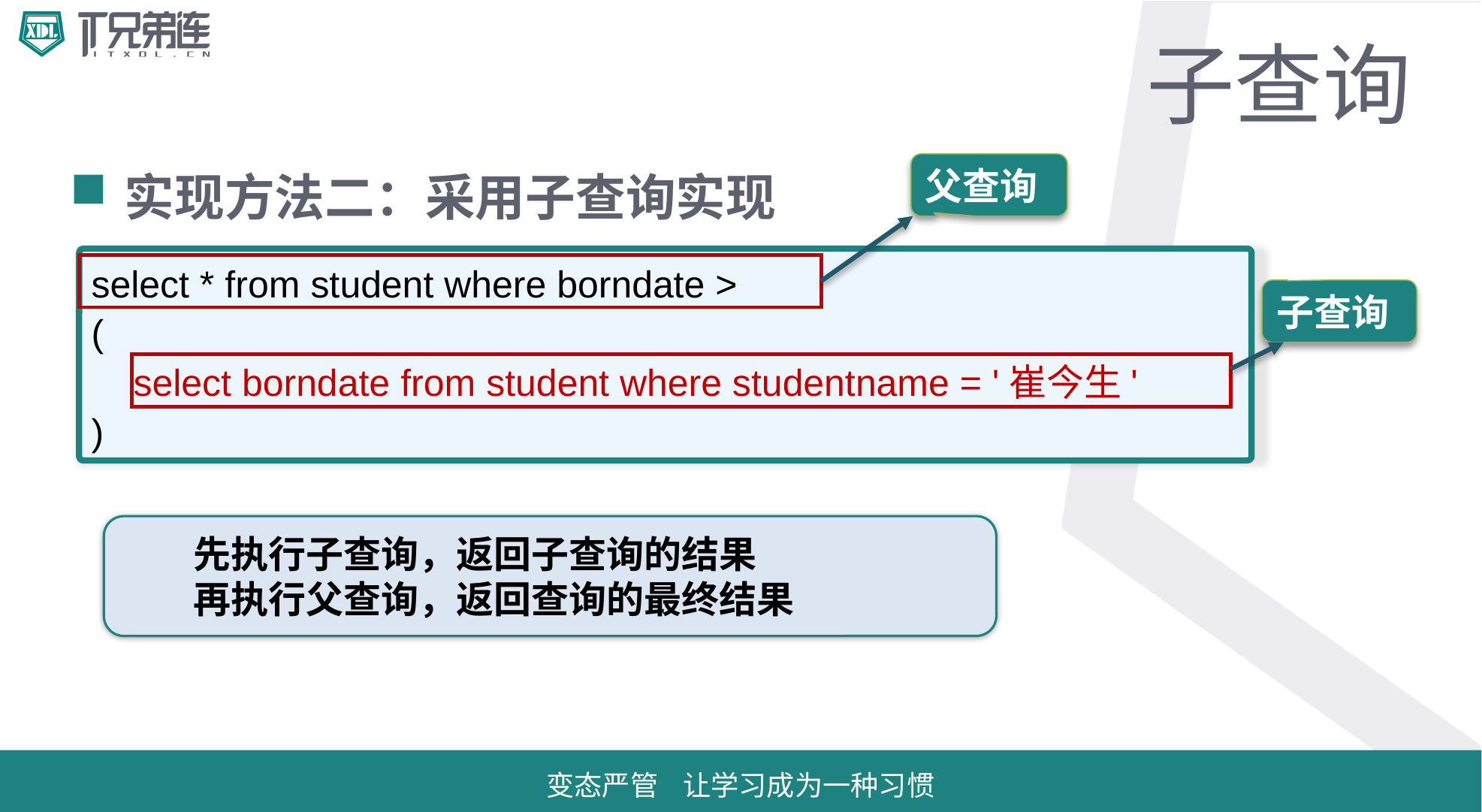

# 子查询
父查询
实现方法二：采用子查询实现
select * from student where borndate >
(
    select borndate from student where studentname = '崔今生'
)

子查询

先执行子查询，返回子查询的结果
再执行父查询，返回查询的最终结果